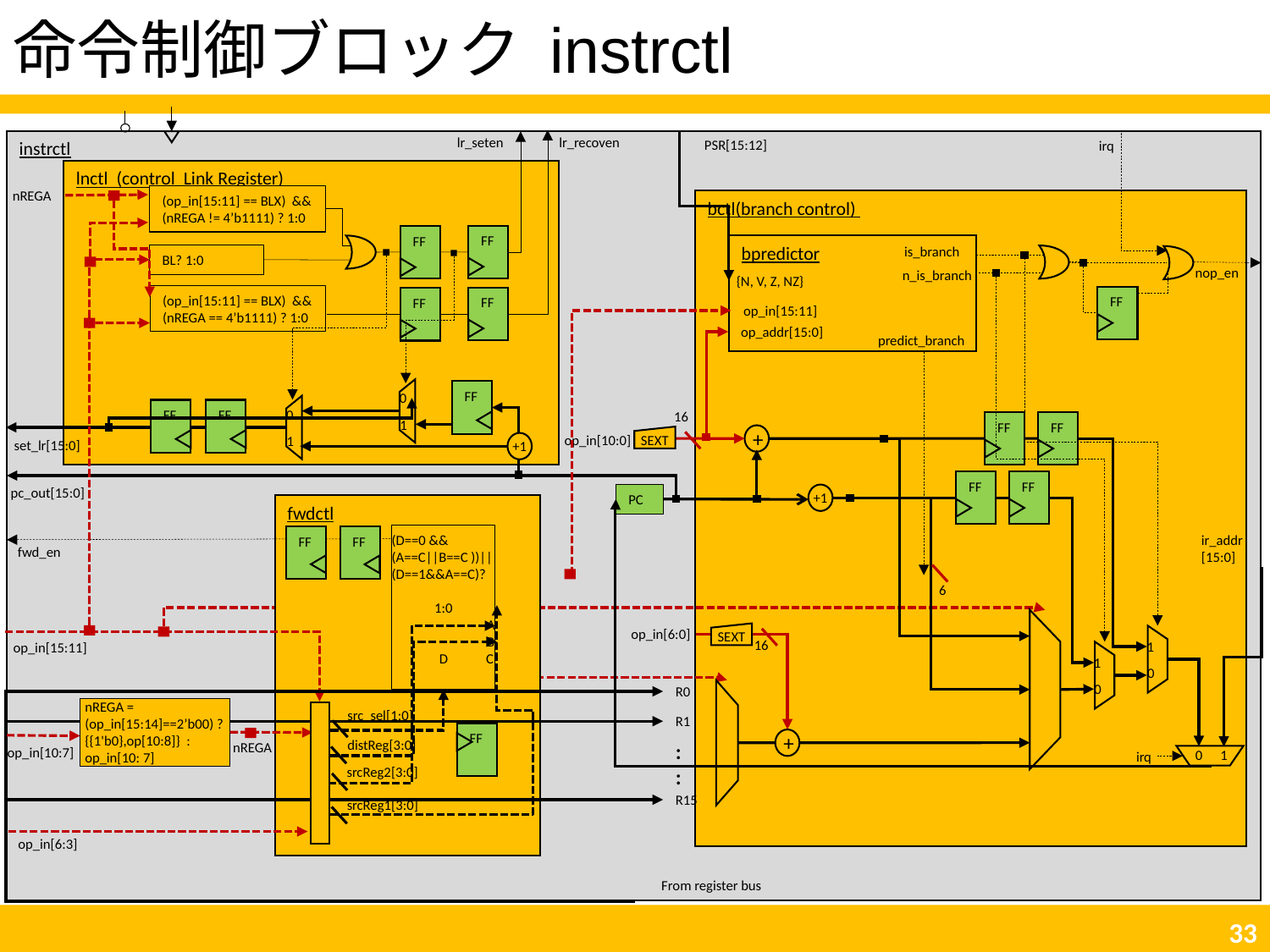

# 命令制御ブロック instrctl

PSR[15:12]
irq
instrctl

lr_seten
lr_recoven
lnctl  (control  Link Register)
nREGA
(op_in[15:11] == BLX)  &&
(nREGA != 4’b1111) ? 1:0
bctl(branch control)

FF
FF

bpredictor
is_branch
BL? 1:0

nop_en

n_is_branch
{N, V, Z, NZ}

(op_in[15:11] == BLX)  &&
(nREGA == 4’b1111) ? 1:0
FF
FF
FF
op_in[15:11]

op_addr[15:0]

predict_branch
FF
0
0
FF
FF
16

1
FF
FF

+
1
SEXT
set_lr[15:0]
op_in[10:0]

+1

FF
FF
pc_out[15:0]
PC
+1
fwdctl

(D==0 && (A==C||B==C ))|| (D==1&&A==C)?
1:0
                              A
                              B
               D            C
FF
FF
ir_addr
[15:0]
fwd_en

6
op_in[6:0]
SEXT

16
1
op_in[15:11]
1

0

0
R0
nREGA =
(op_in[15:14]==2’b00) ?
{{1'b0},op[10:8]}  :
op_in[10: 7]
src_sel[1:0]

R1
FF

+
distReg[3:0]

nREGA
:
:

op_in[10:7]
irq

0
1
srcReg2[3:0]
R15
srcReg1[3:0]
op_in[6:3]
From register bus
33
Program Counter

Stack Pointer

Link Register

Program Status Register
Control Signal

Data Signal

Instruction Control Signal

Instruction Data Signal
PC
SP
SEXT
16bit Sign Extension
LR
PSR